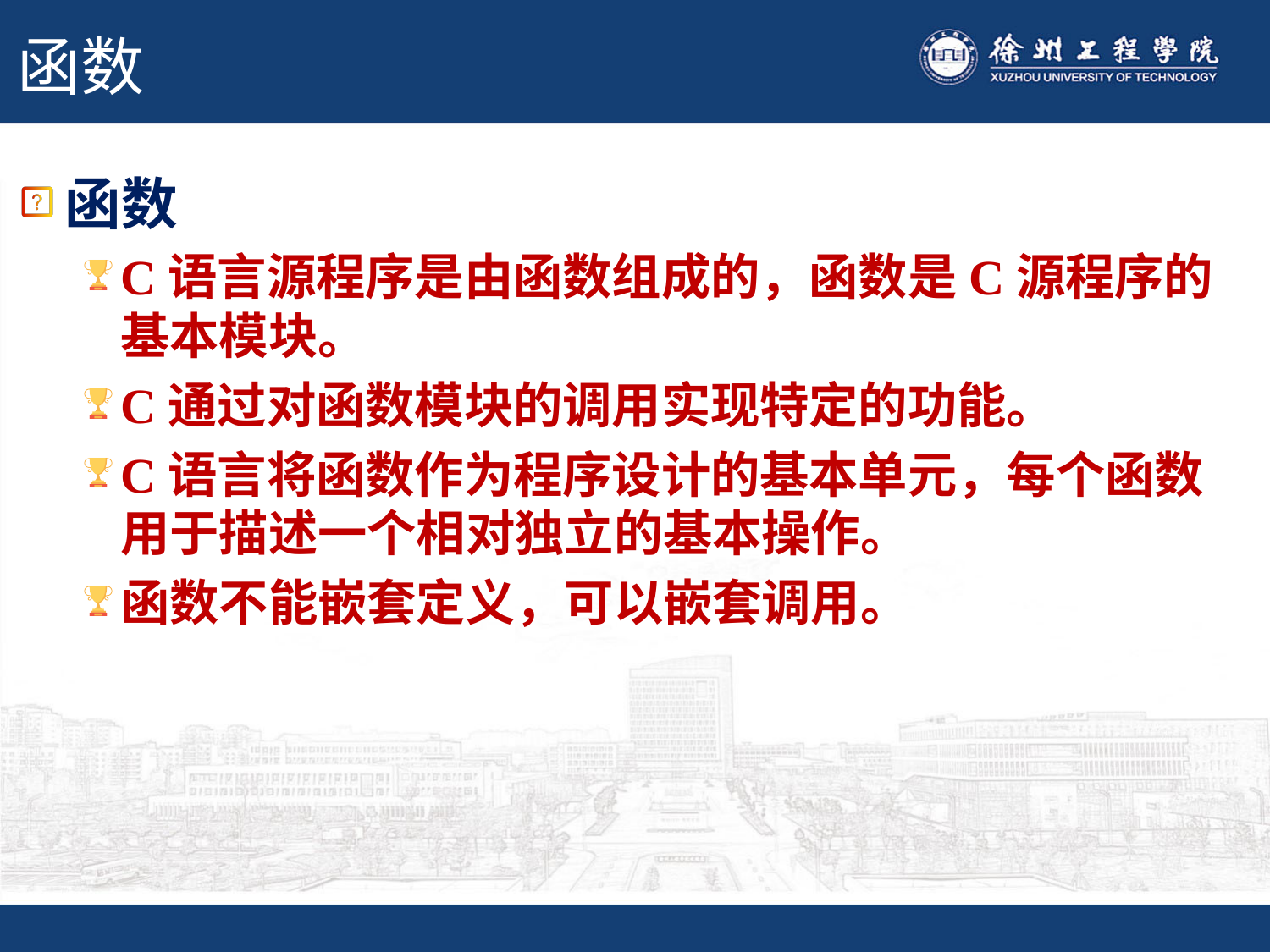

# 函数
函数
C语言源程序是由函数组成的，函数是C源程序的基本模块。
C通过对函数模块的调用实现特定的功能。
C语言将函数作为程序设计的基本单元，每个函数用于描述一个相对独立的基本操作。
函数不能嵌套定义，可以嵌套调用。